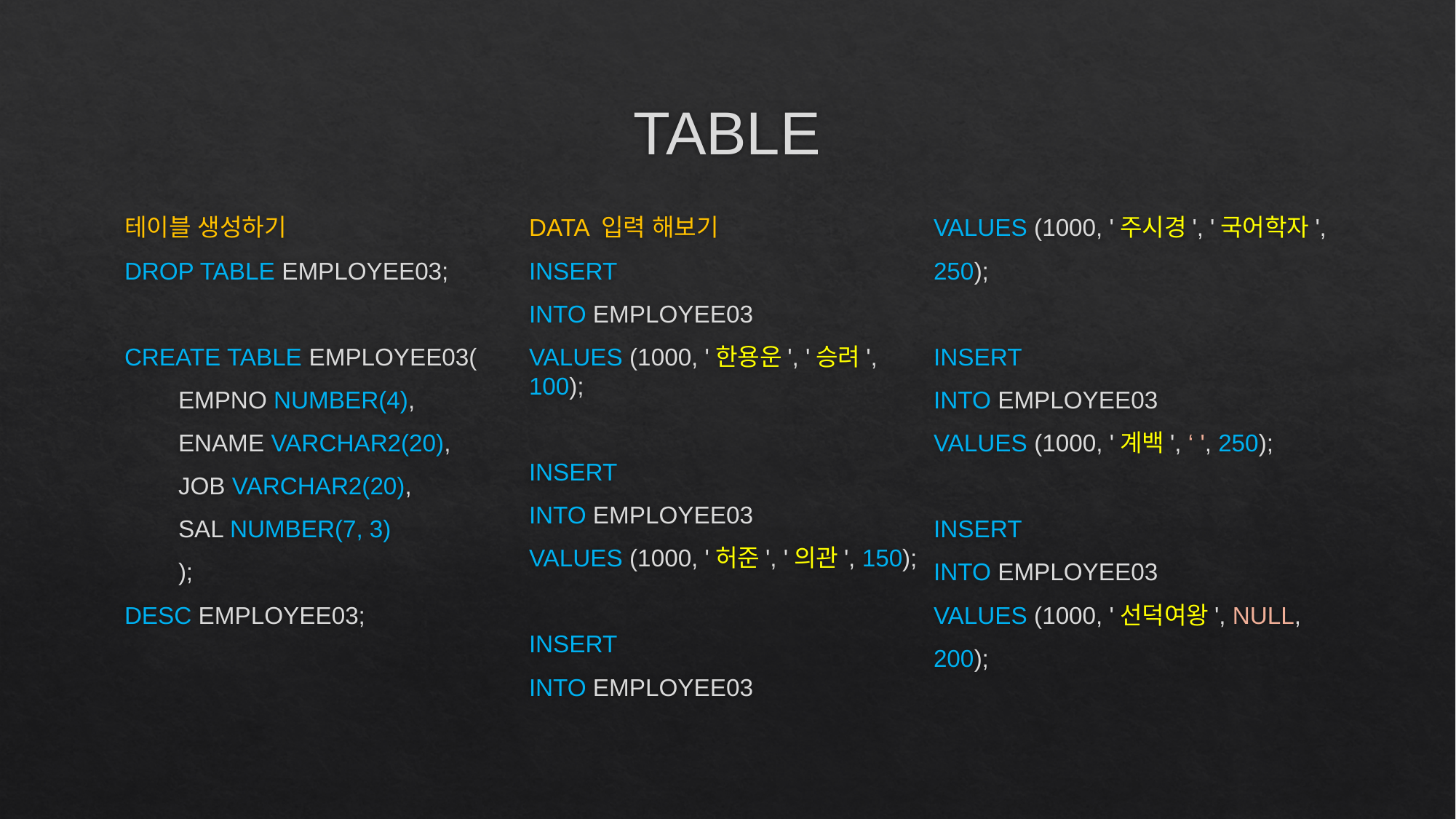

# TABLE
테이블 생성하기
DROP TABLE EMPLOYEE03;

CREATE TABLE EMPLOYEE03(
        EMPNO NUMBER(4),
        ENAME VARCHAR2(20),
        JOB VARCHAR2(20),
        SAL NUMBER(7, 3)
        );
DESC EMPLOYEE03;

DATA 입력 해보기
INSERT
INTO EMPLOYEE03
VALUES (1000, '한용운', '승려', 100);

INSERT
INTO EMPLOYEE03
VALUES (1000, '허준', '의관', 150);

INSERT
INTO EMPLOYEE03
VALUES (1000, '주시경', '국어학자',
250);

INSERT
INTO EMPLOYEE03
VALUES (1000, '계백', ‘ ', 250);

INSERT
INTO EMPLOYEE03
VALUES (1000, '선덕여왕', NULL,
200);